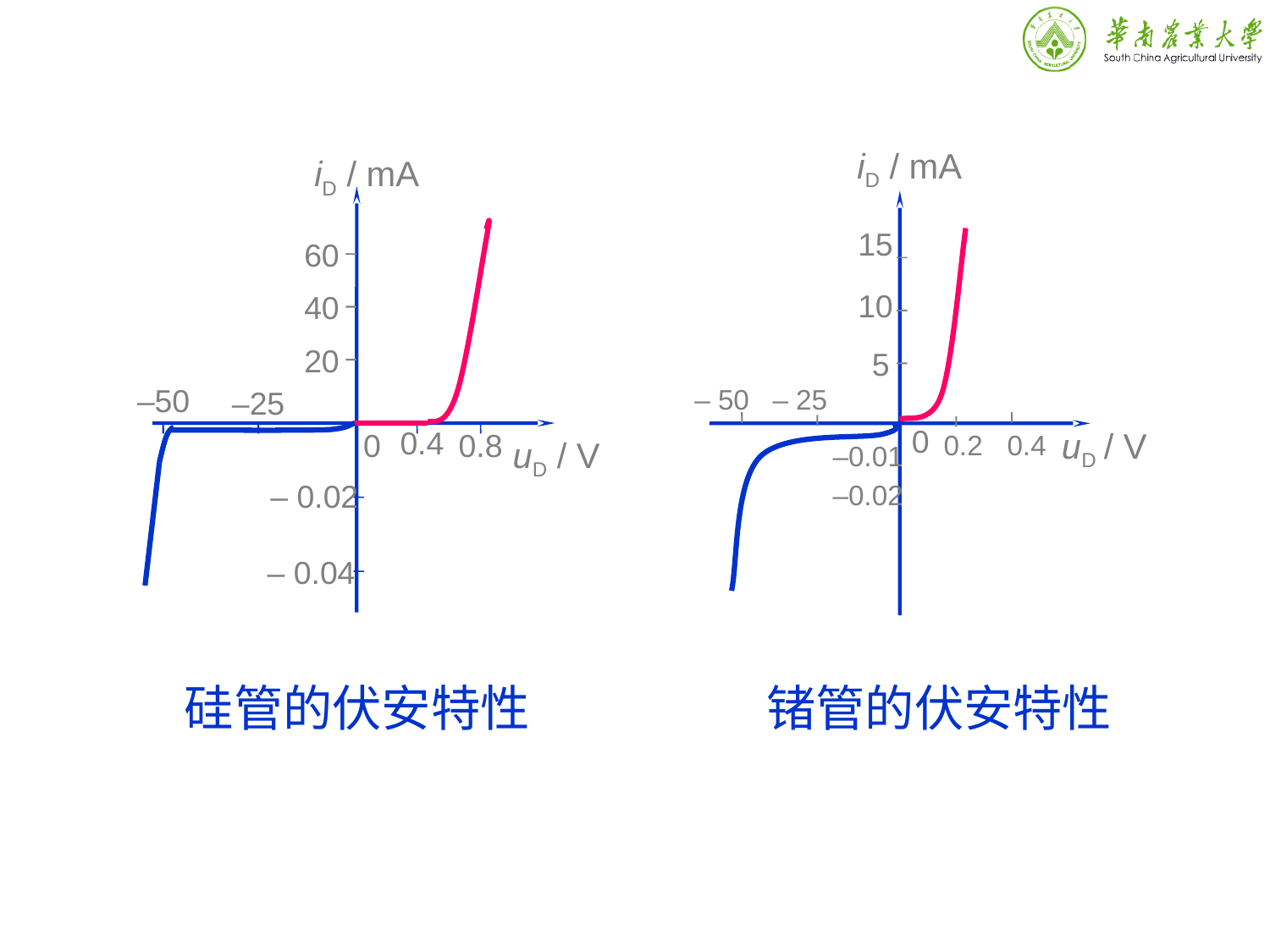

iD / mA

15

10
5
– 50
– 25

0

uD / V
0.2
0.4

–0.01
–0.02
iD / mA

60

40

20

–50
–25
0.4
0
0.8

uD / V
– 0.02

– 0.04

硅管的伏安特性
锗管的伏安特性